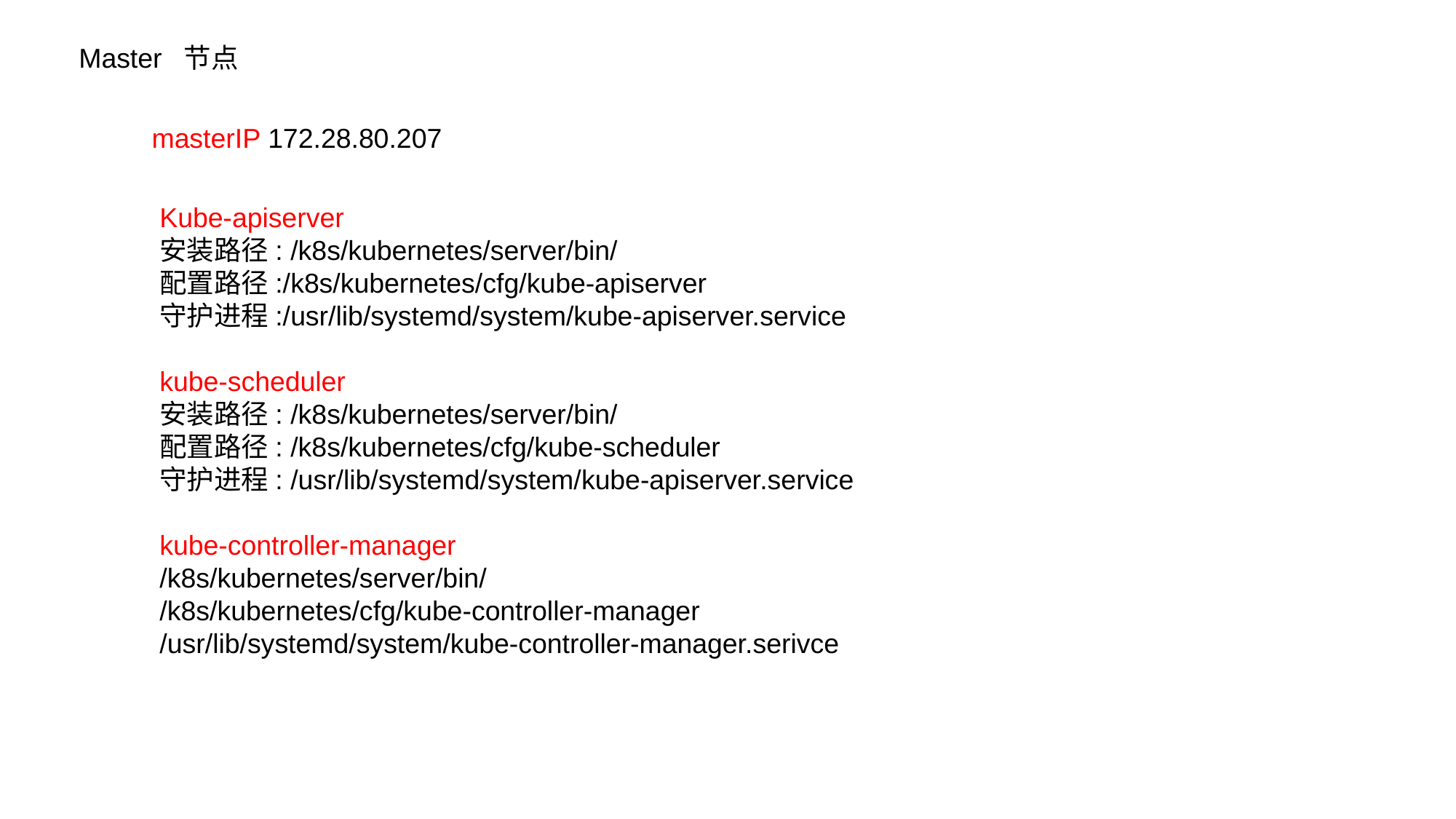

Master  节点
masterIP 172.28.80.207
Kube-apiserver
安装路径: /k8s/kubernetes/server/bin/
配置路径:/k8s/kubernetes/cfg/kube-apiserver
守护进程:/usr/lib/systemd/system/kube-apiserver.service

kube-scheduler
安装路径: /k8s/kubernetes/server/bin/
配置路径: /k8s/kubernetes/cfg/kube-scheduler
守护进程: /usr/lib/systemd/system/kube-apiserver.service

kube-controller-manager
/k8s/kubernetes/server/bin/
/k8s/kubernetes/cfg/kube-controller-manager
/usr/lib/systemd/system/kube-controller-manager.serivce